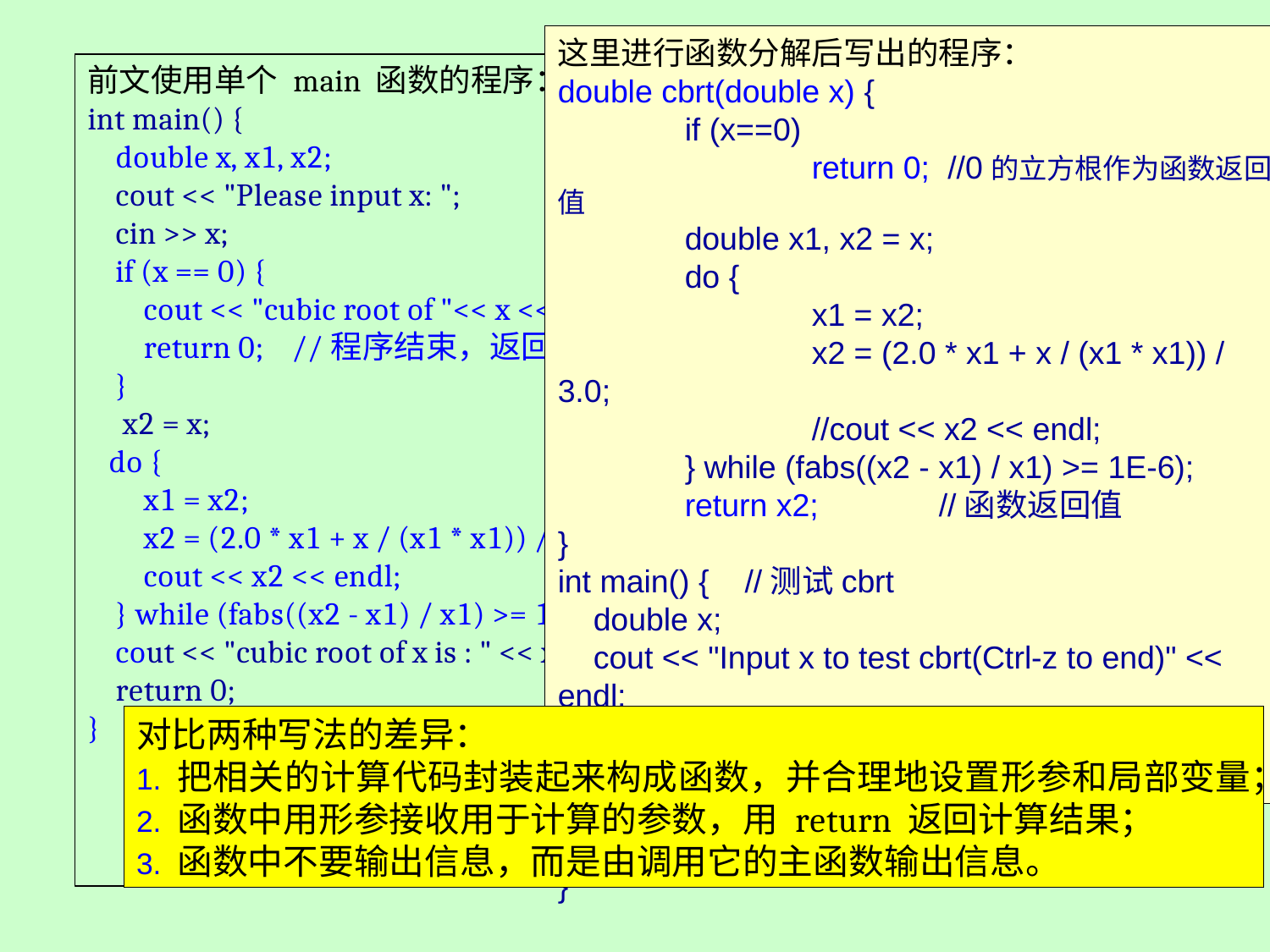

这里进行函数分解后写出的程序：
double cbrt(double x) {
	if (x==0)
		return 0;  //0的立方根作为函数返回值
	double x1, x2 = x;
	do {
		x1 = x2;
		x2 = (2.0 * x1 + x / (x1 * x1)) / 3.0;
		//cout << x2 << endl;
	} while (fabs((x2 - x1) / x1) >= 1E-6);
	return x2;	//函数返回值
}
int main() {    //测试cbrt
    double x;
    cout << "Input x to test cbrt(Ctrl-z to end)" << endl;
    while ((cin >> x))
    	    cout << "cbrt = " << cbrt(x) << endl;
    cout << "test finished." << endl;
    return 0;
}
前文使用单个 main 函数的程序：
int main() {
    double x, x1, x2;
    cout << "Please input x: ";
    cin >> x;
    if (x == 0) {
        cout << "cubic root of "<< x << " is : " << x2;
        return 0;    //程序结束，返回值为0
    }
     x2 = x;
   do {
        x1 = x2;
        x2 = (2.0 * x1 + x / (x1 * x1)) / 3.0;
        cout << x2 << endl;
    } while (fabs((x2 - x1) / x1) >= 1E-6);
    cout << "cubic root of x is : " << x2 <<endl;
    return 0;
}
对比两种写法的差异：
把相关的计算代码封装起来构成函数，并合理地设置形参和局部变量；
函数中用形参接收用于计算的参数，用 return 返回计算结果；
函数中不要输出信息，而是由调用它的主函数输出信息。
64